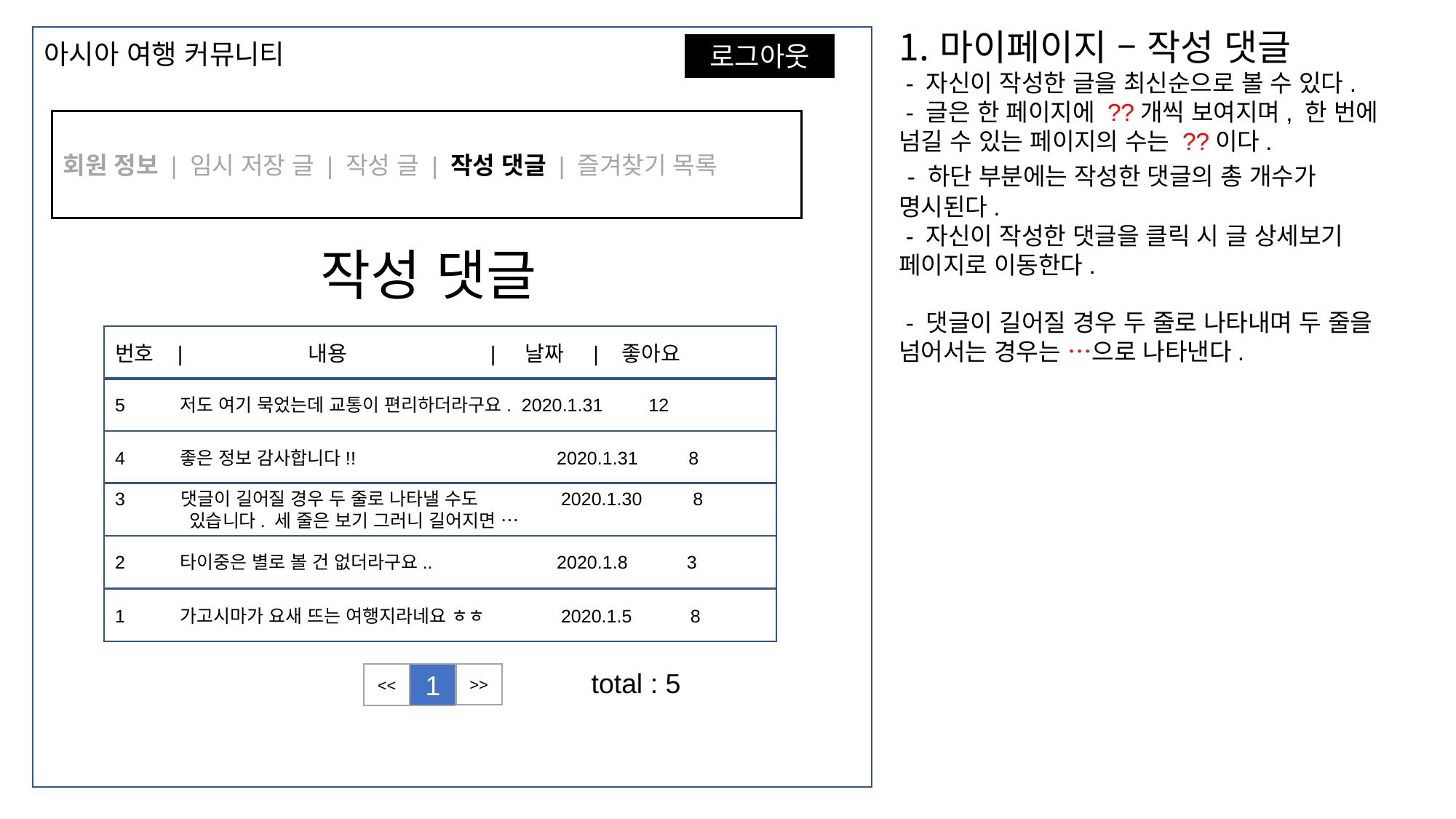

마이 페이지 – 작성 댓글
마이페이지 – 작성 댓글
 - 자신이 작성한 글을 최신순으로 볼 수 있다.
 - 글은 한 페이지에 ??개씩 보여지며, 한 번에 넘길 수 있는 페이지의 수는 ??이다.
 - 하단 부분에는 작성한 댓글의 총 개수가 명시된다.
 - 자신이 작성한 댓글을 클릭 시 글 상세보기 페이지로 이동한다.

 - 댓글이 길어질 경우 두 줄로 나타내며 두 줄을 넘어서는 경우는 …으로 나타낸다.

아시아 여행 커뮤니티
로그아웃
회원 정보 | 임시 저장 글 | 작성 글 | 작성 댓글 | 즐겨찾기 목록
작성 댓글
번호   |                    내용                       |    날짜    |   좋아요
5          저도 여기 묵었는데 교통이 편리하더라구요.  2020.1.31         12
4          좋은 정보 감사합니다!!		 2020.1.31          8
3          댓글이 길어질 경우 두 줄로 나타낼 수도 	 2020.1.30          8
   있습니다. 세 줄은 보기 그러니 길어지면 …
2          타이중은 별로 볼 건 없더라구요..  	 2020.1.8            3
1          가고시마가 요새 뜨는 여행지라네요 ㅎㅎ	 2020.1.5            8
total : 5
<<
>>
1